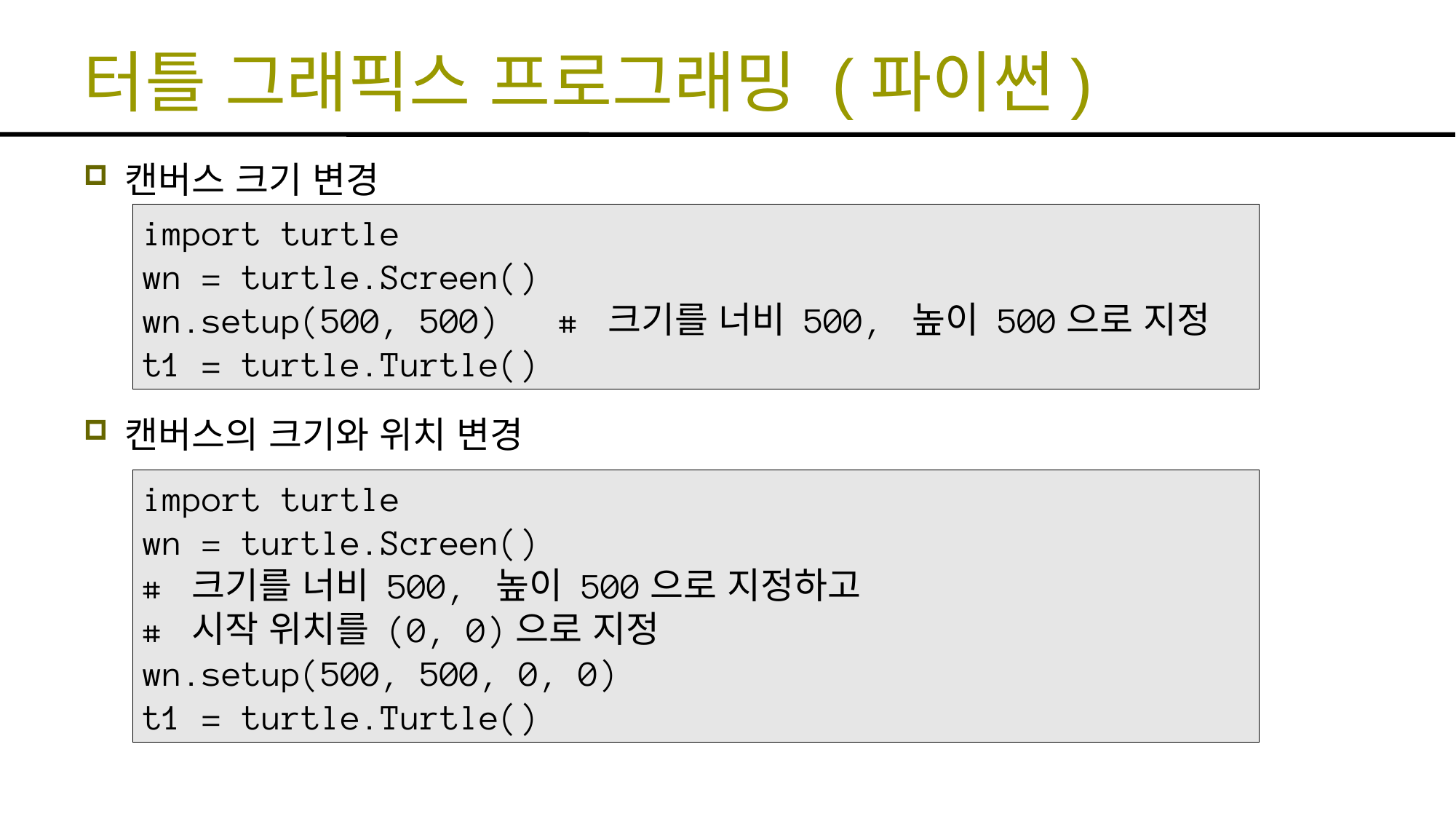

# 터틀 그래픽스 프로그래밍 (파이썬)
캔버스 크기 변경

캔버스의 크기와 위치 변경

import turtle
wn = turtle.Screen()
wn.setup(500, 500)   # 크기를 너비 500, 높이 500으로 지정
t1 = turtle.Turtle()
import turtle
wn = turtle.Screen()
# 크기를 너비 500, 높이 500으로 지정하고
# 시작 위치를 (0, 0)으로 지정
wn.setup(500, 500, 0, 0)
t1 = turtle.Turtle()